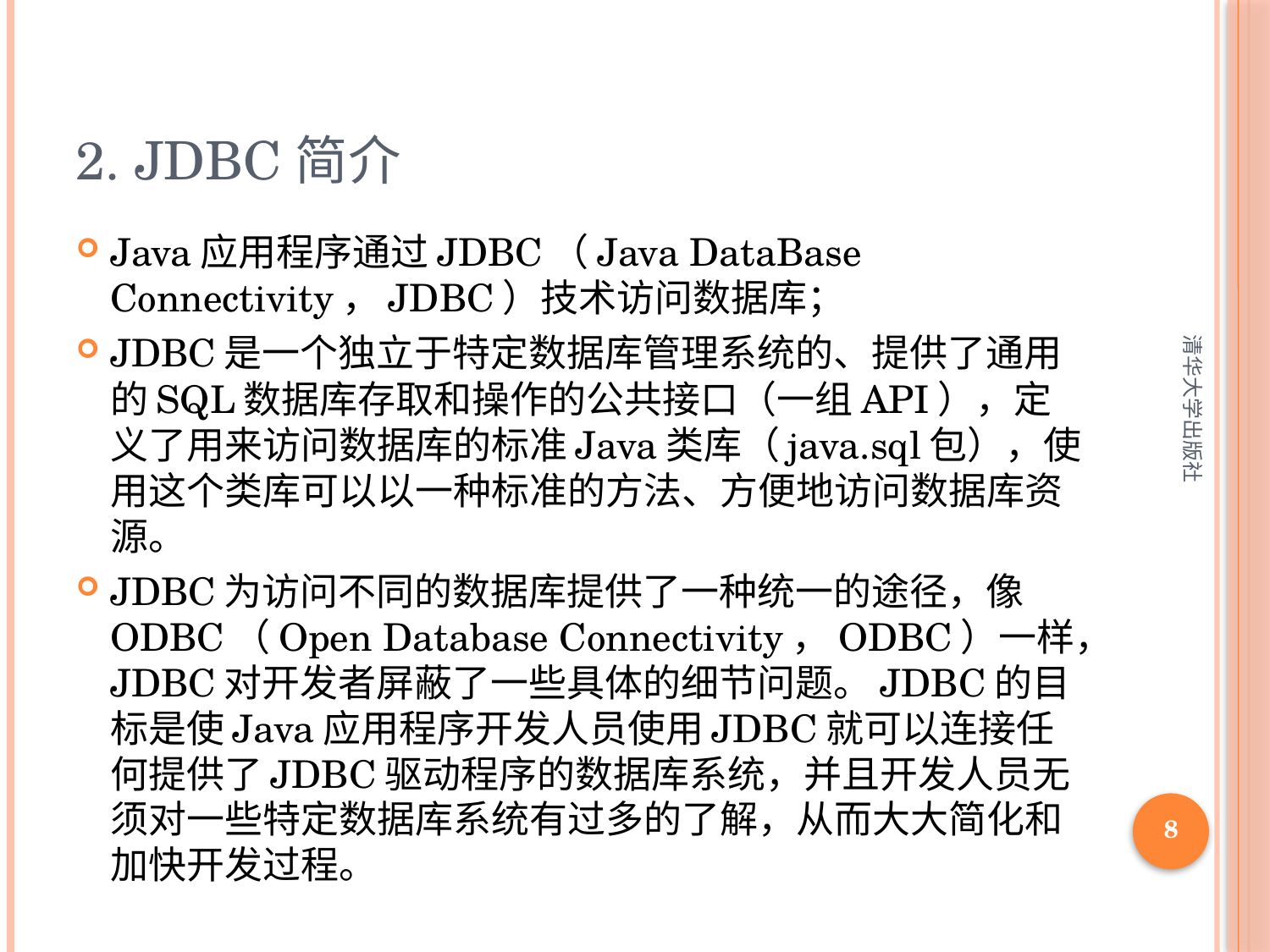

# 2. JDBC简介
Java应用程序通过JDBC（Java DataBase Connectivity，JDBC）技术访问数据库；
JDBC是一个独立于特定数据库管理系统的、提供了通用的SQL数据库存取和操作的公共接口（一组API），定义了用来访问数据库的标准Java类库（java.sql包），使用这个类库可以以一种标准的方法、方便地访问数据库资源。
JDBC为访问不同的数据库提供了一种统一的途径，像ODBC（Open Database Connectivity，ODBC）一样，JDBC对开发者屏蔽了一些具体的细节问题。JDBC的目标是使Java应用程序开发人员使用JDBC就可以连接任何提供了JDBC驱动程序的数据库系统，并且开发人员无须对一些特定数据库系统有过多的了解，从而大大简化和加快开发过程。
清华大学出版社
8